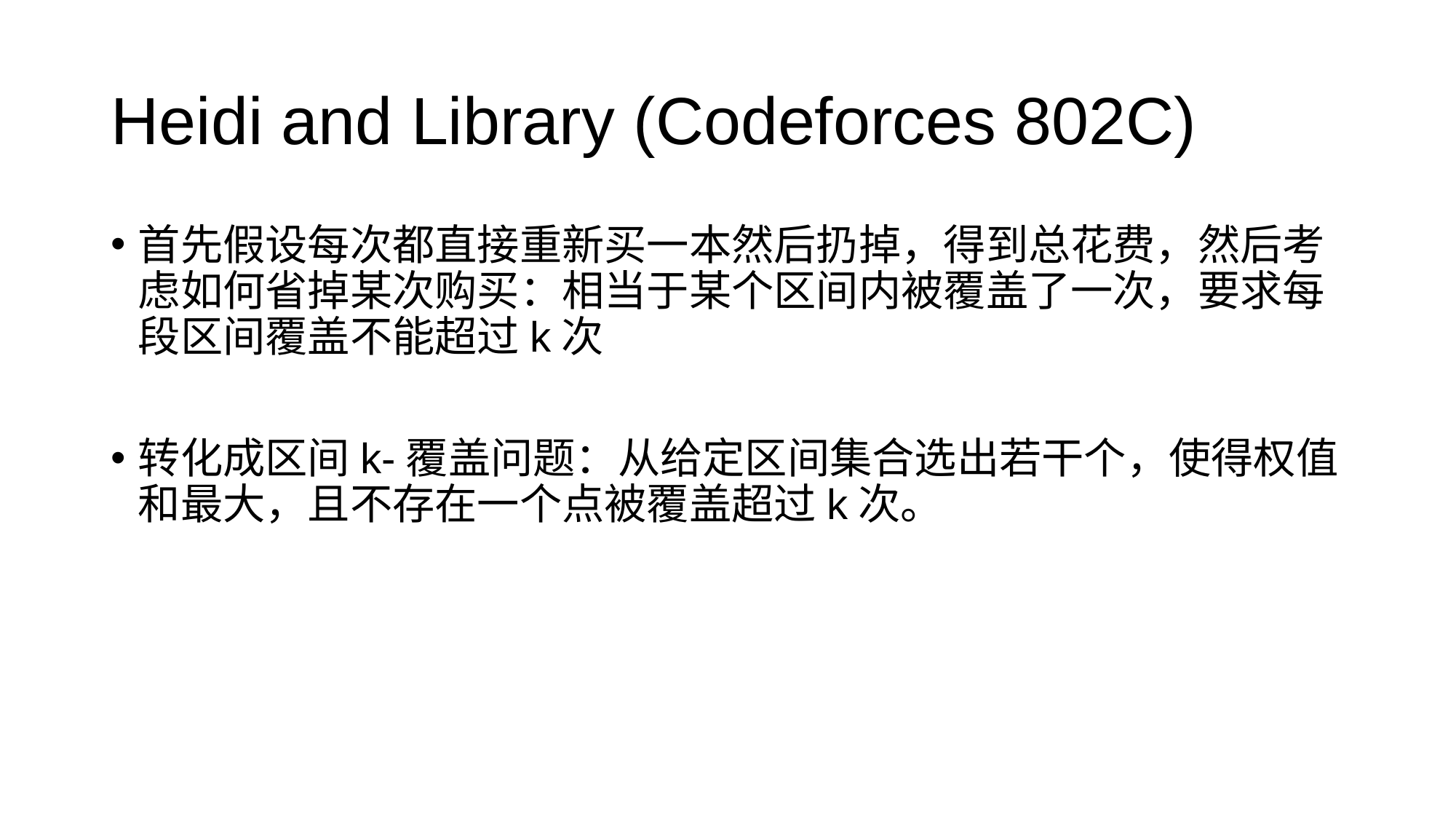

# Heidi and Library (Codeforces 802C)
首先假设每次都直接重新买一本然后扔掉，得到总花费，然后考虑如何省掉某次购买：相当于某个区间内被覆盖了一次，要求每段区间覆盖不能超过k次

转化成区间k-覆盖问题：从给定区间集合选出若干个，使得权值和最大，且不存在一个点被覆盖超过k次。